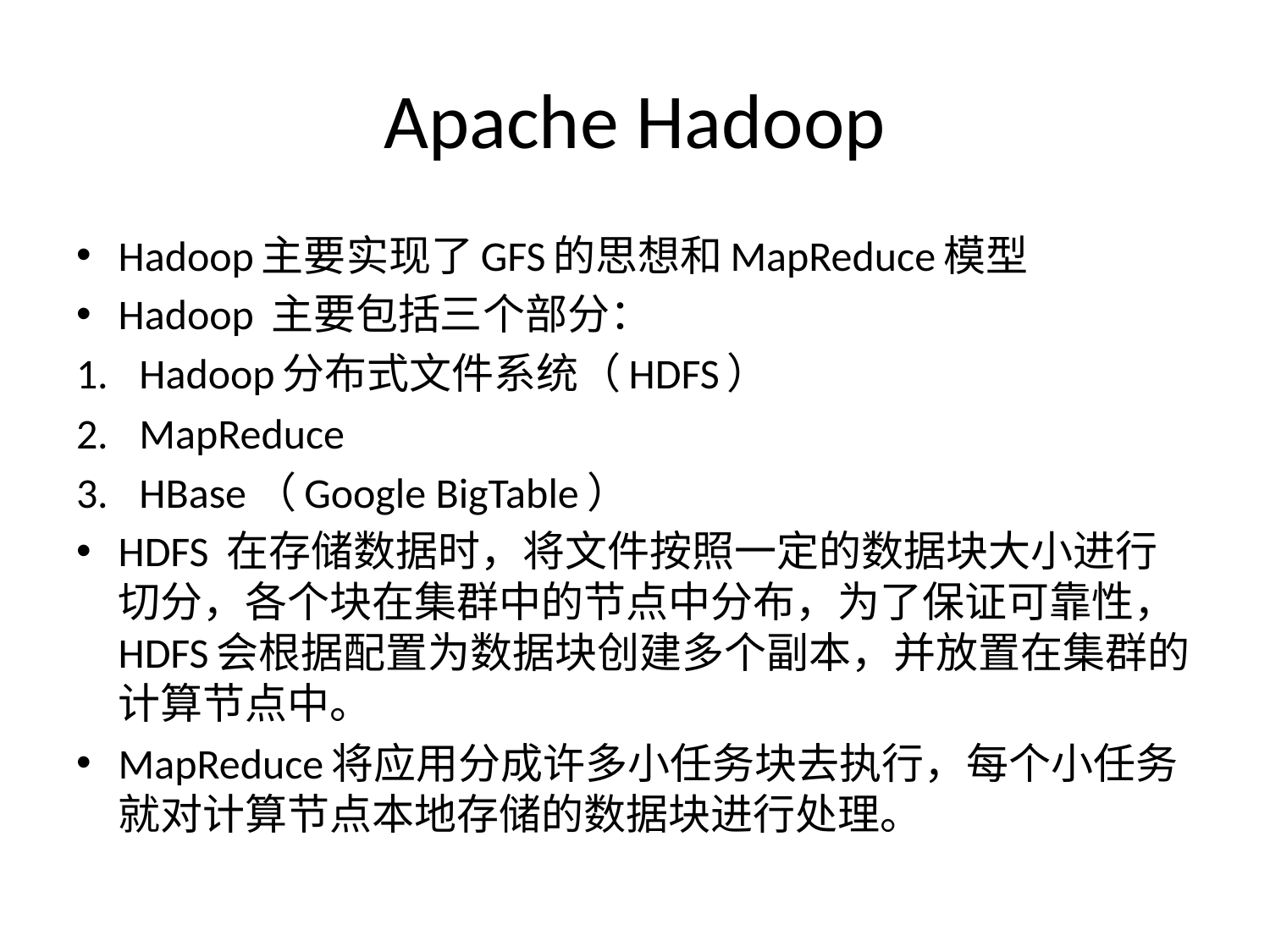

# Apache Hadoop
Hadoop主要实现了GFS的思想和MapReduce模型
Hadoop 主要包括三个部分：
Hadoop分布式文件系统（HDFS）
MapReduce
HBase（Google BigTable）
HDFS 在存储数据时，将文件按照一定的数据块大小进行切分，各个块在集群中的节点中分布，为了保证可靠性，HDFS会根据配置为数据块创建多个副本，并放置在集群的计算节点中。
MapReduce将应用分成许多小任务块去执行，每个小任务就对计算节点本地存储的数据块进行处理。